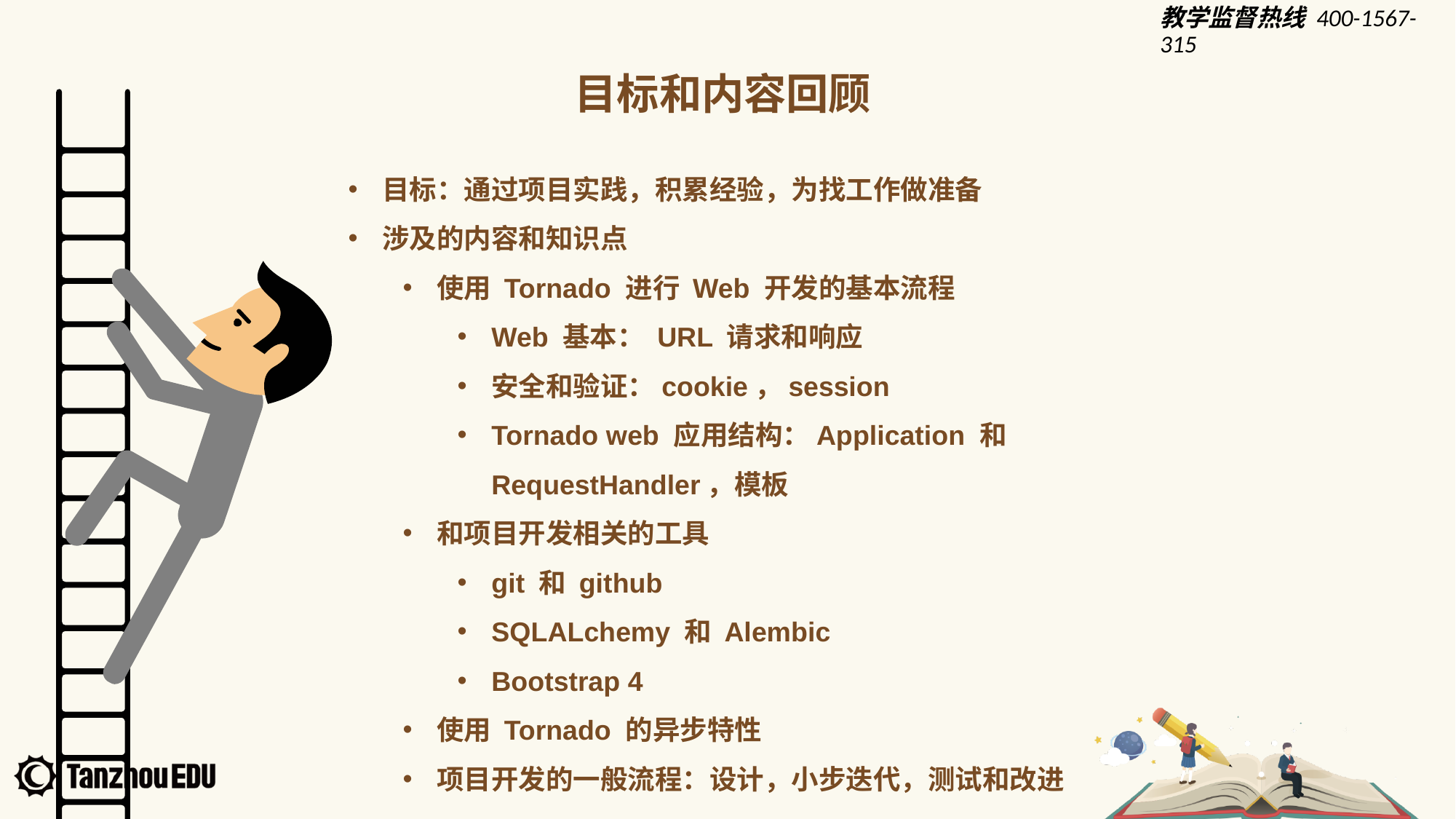

目标和内容回顾

目标：通过项目实践，积累经验，为找工作做准备
涉及的内容和知识点
使用 Tornado 进行 Web 开发的基本流程
Web 基本： URL 请求和响应
安全和验证：cookie，session
Tornado web 应用结构：Application 和 RequestHandler，模板
和项目开发相关的工具
git 和 github
SQLALchemy 和 Alembic
Bootstrap 4
使用 Tornado 的异步特性
项目开发的一般流程：设计，小步迭代，测试和改进